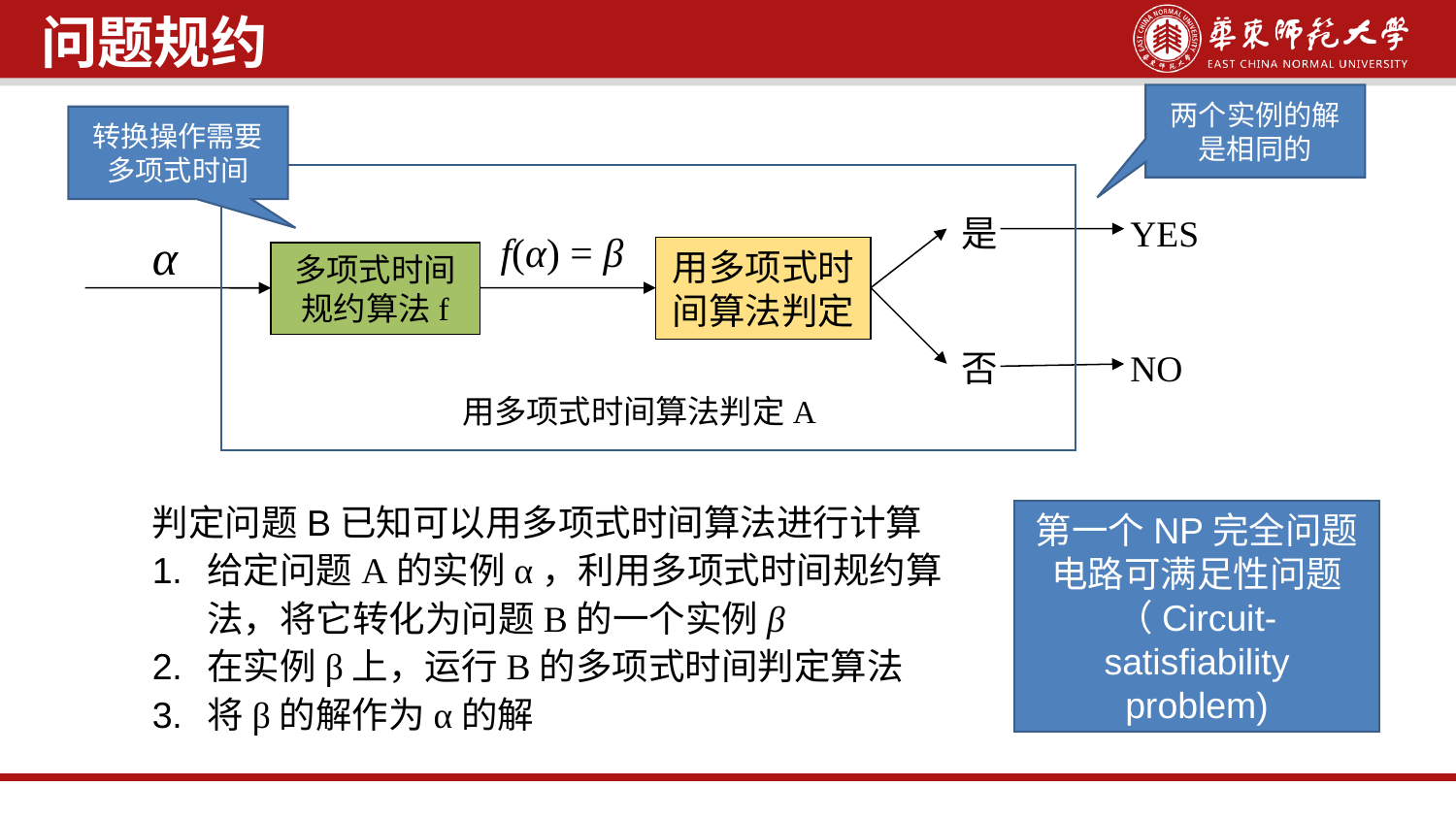

问题规约
两个实例的解是相同的
转换操作需要多项式时间

是
YES
α
f(α) = β

用多项式时间算法判定
多项式时间规约算法f

否
NO

用多项式时间算法判定A
判定问题B已知可以用多项式时间算法进行计算
给定问题A的实例α，利用多项式时间规约算法，将它转化为问题B的一个实例β
在实例β上，运行B的多项式时间判定算法
将β的解作为α的解
第一个NP完全问题
电路可满足性问题（Circuit-satisfiability problem)